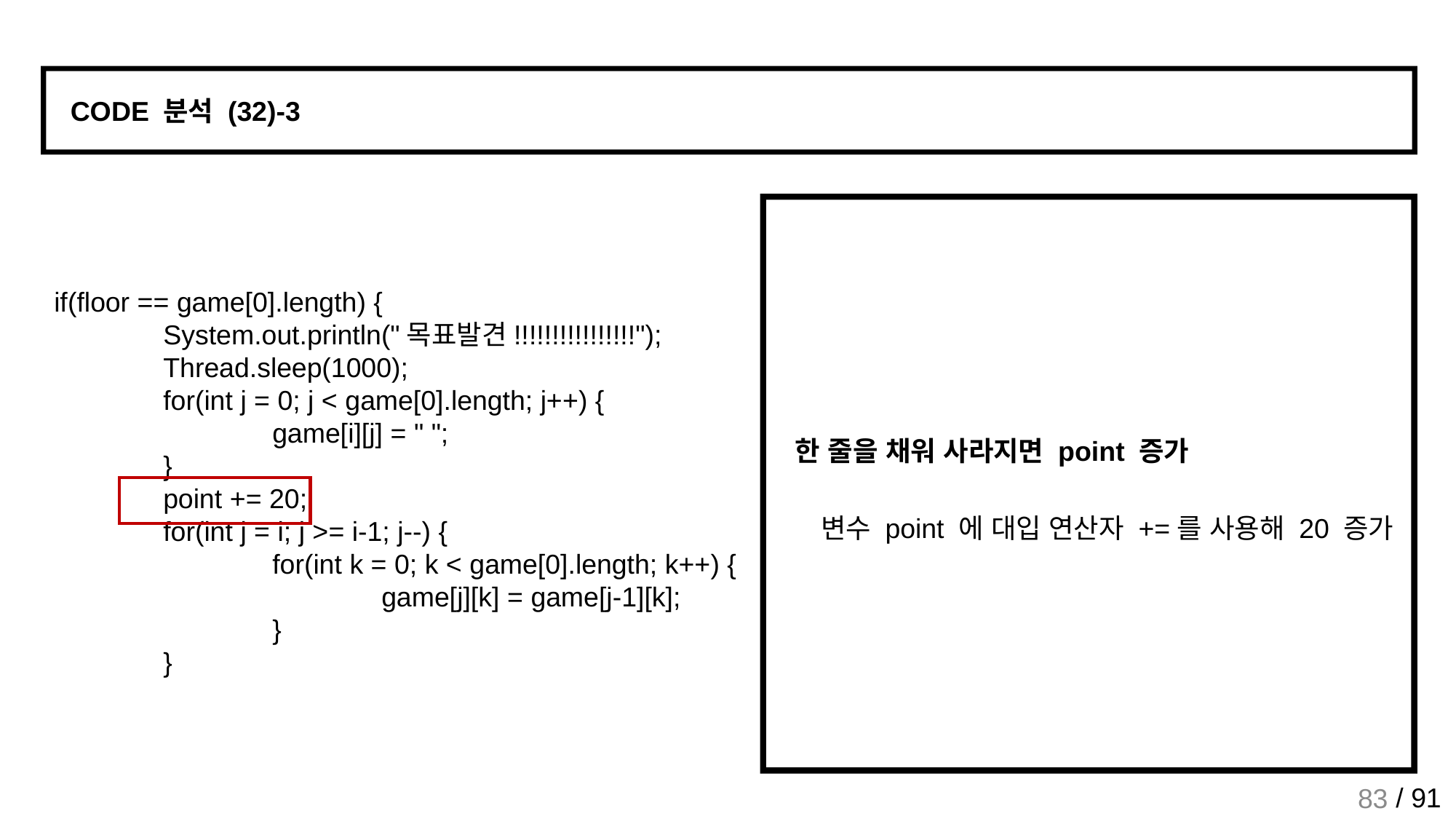

CODE 분석 (32)-3

			if(floor == game[0].length) {
				System.out.println("목표발견!!!!!!!!!!!!!!!!");
				Thread.sleep(1000);
				for(int j = 0; j < game[0].length; j++) {
					game[i][j] = " ";
				}
				point += 20;
				for(int j = i; j >= i-1; j--) {
					for(int k = 0; k < game[0].length; k++) {
						game[j][k] = game[j-1][k];
					}
				}
한 줄을 채워 사라지면 point 증가

변수 point 에 대입 연산자 +=를 사용해 20 증가
83